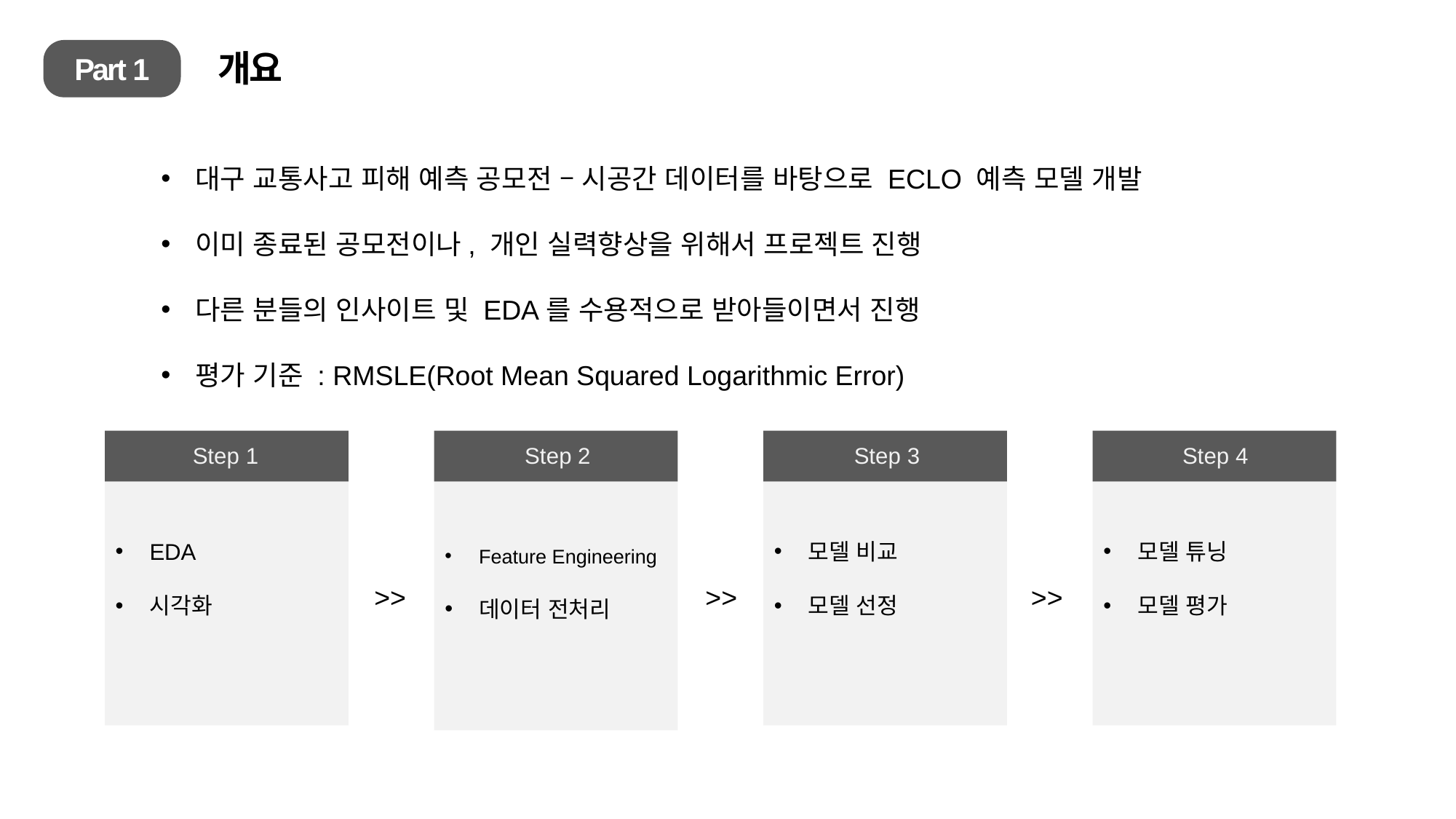

개요
Part 1
대구 교통사고 피해 예측 공모전 – 시공간 데이터를 바탕으로 ECLO 예측 모델 개발

이미 종료된 공모전이나, 개인 실력향상을 위해서 프로젝트 진행

다른 분들의 인사이트 및 EDA를 수용적으로 받아들이면서 진행

평가 기준 : RMSLE(Root Mean Squared Logarithmic Error)

EDA

시각화

Feature Engineering

데이터 전처리

모델 비교

모델 선정

모델 튜닝

모델 평가
Step 1
Step 2
Step 3
Step 4
>>
>>
>>